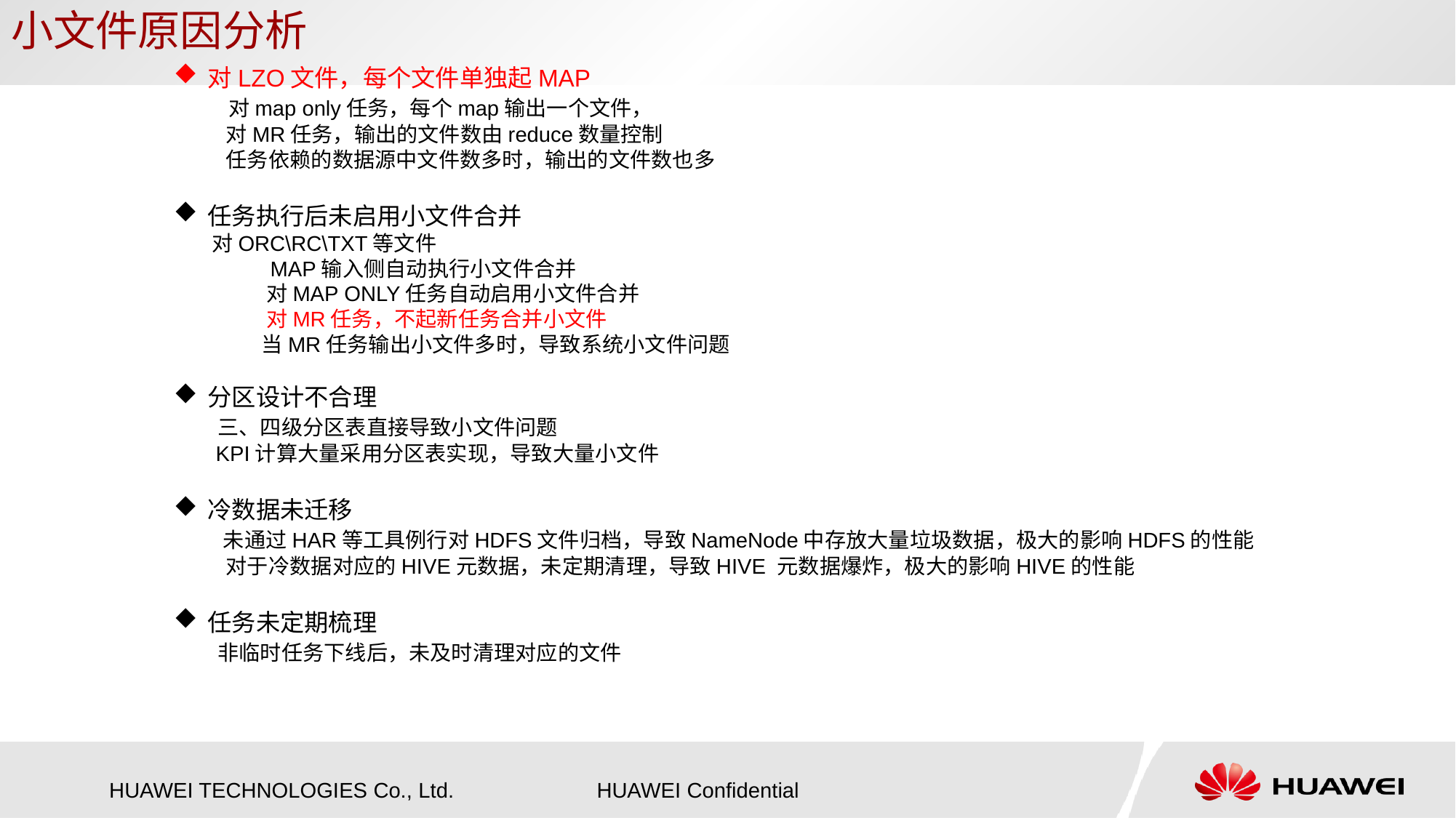

# 小文件原因分析
对LZO文件，每个文件单独起MAP
         对map only任务，每个map输出一个文件，
          对MR任务，输出的文件数由reduce数量控制
          任务依赖的数据源中文件数多时，输出的文件数也多

任务执行后未启用小文件合并
       对ORC\RC\TXT等文件
       MAP输入侧自动执行小文件合并
       对MAP ONLY任务自动启用小文件合并
       对MR任务，不起新任务合并小文件
      当MR任务输出小文件多时，导致系统小文件问题

分区设计不合理
       三、四级分区表直接导致小文件问题
       KPI计算大量采用分区表实现，导致大量小文件

冷数据未迁移
        未通过HAR等工具例行对HDFS文件归档，导致NameNode中存放大量垃圾数据，极大的影响HDFS的性能
          对于冷数据对应的HIVE元数据，未定期清理，导致HIVE 元数据爆炸，极大的影响HIVE的性能

任务未定期梳理
       非临时任务下线后，未及时清理对应的文件